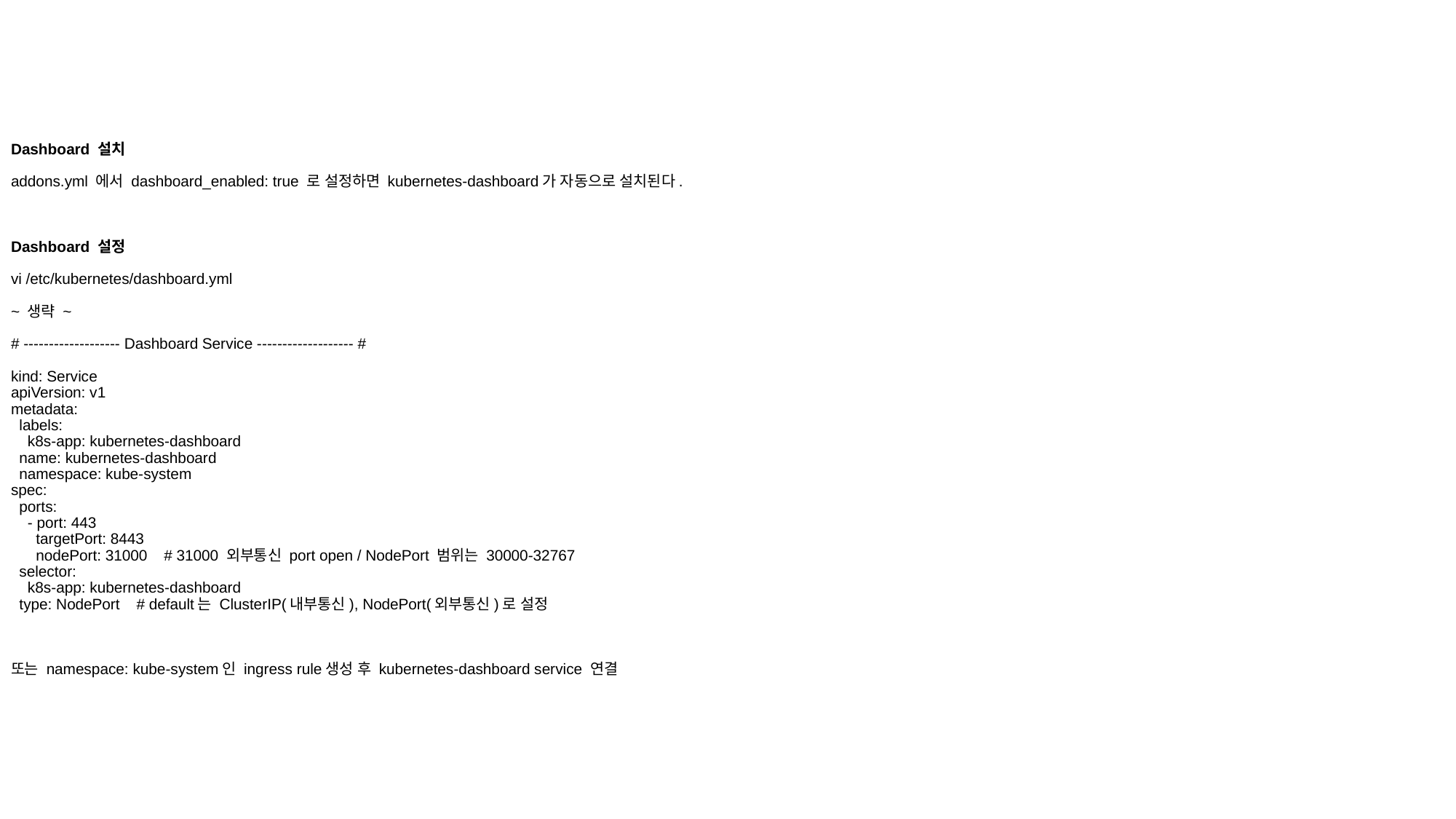

# Dashboard 설치 addons.yml 에서 dashboard_enabled: true 로 설정하면 kubernetes-dashboard가 자동으로 설치된다. Dashboard 설정 vi /etc/kubernetes/dashboard.yml ~ 생략 ~ # ------------------- Dashboard Service ------------------- # kind: Service apiVersion: v1 metadata: labels: k8s-app: kubernetes-dashboard name: kubernetes-dashboard namespace: kube-system spec: ports: - port: 443 targetPort: 8443 nodePort: 31000    # 31000 외부통신 port open / NodePort 범위는 30000-32767 selector: k8s-app: kubernetes-dashboard type: NodePort    # default는 ClusterIP(내부통신), NodePort(외부통신)로 설정 또는 namespace: kube-system인 ingress rule생성 후 kubernetes-dashboard service 연결